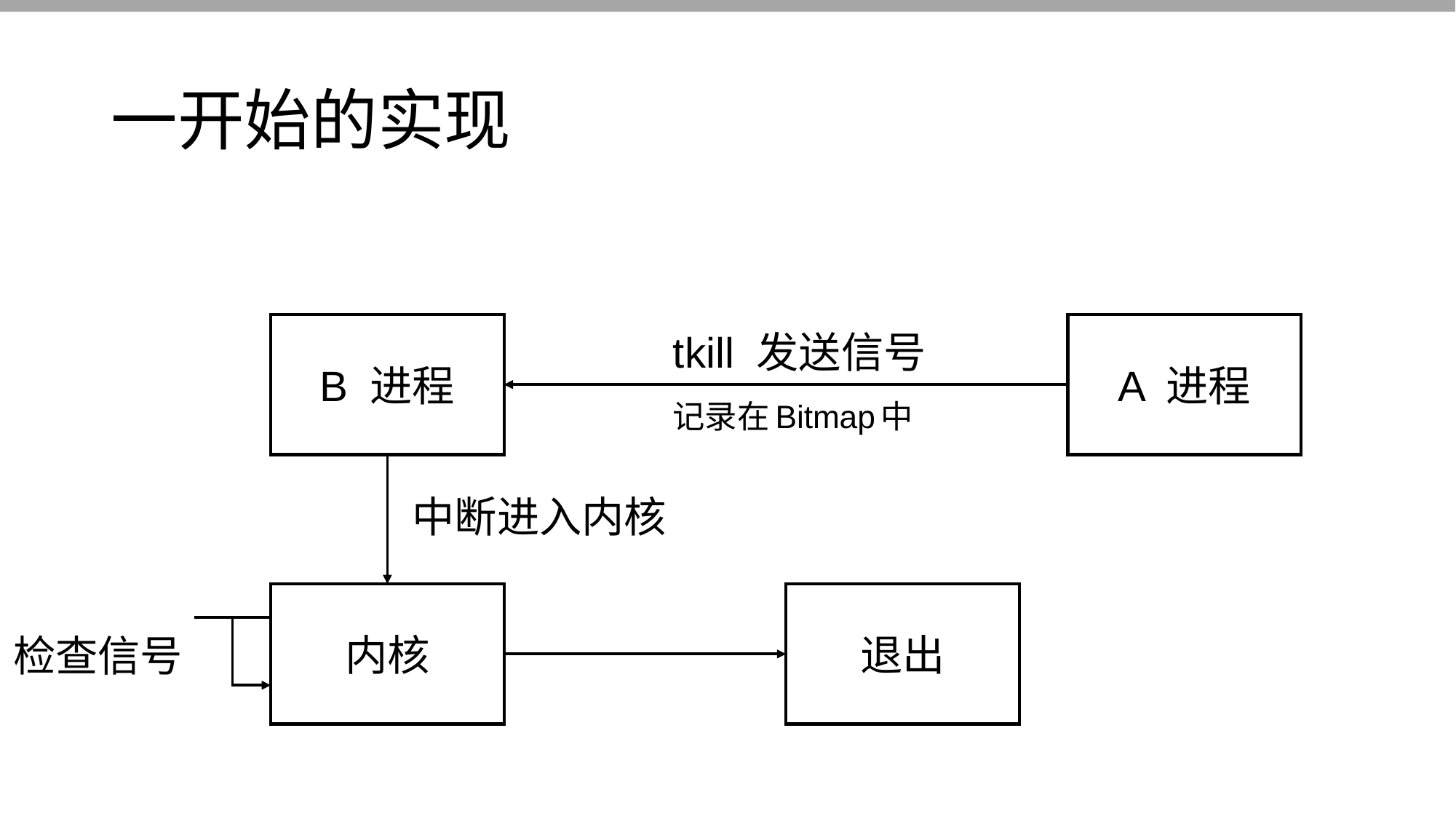

# 一开始的实现
B 进程
A 进程
tkill 发送信号
记录在Bitmap中
中断进入内核
内核
退出
检查信号
11